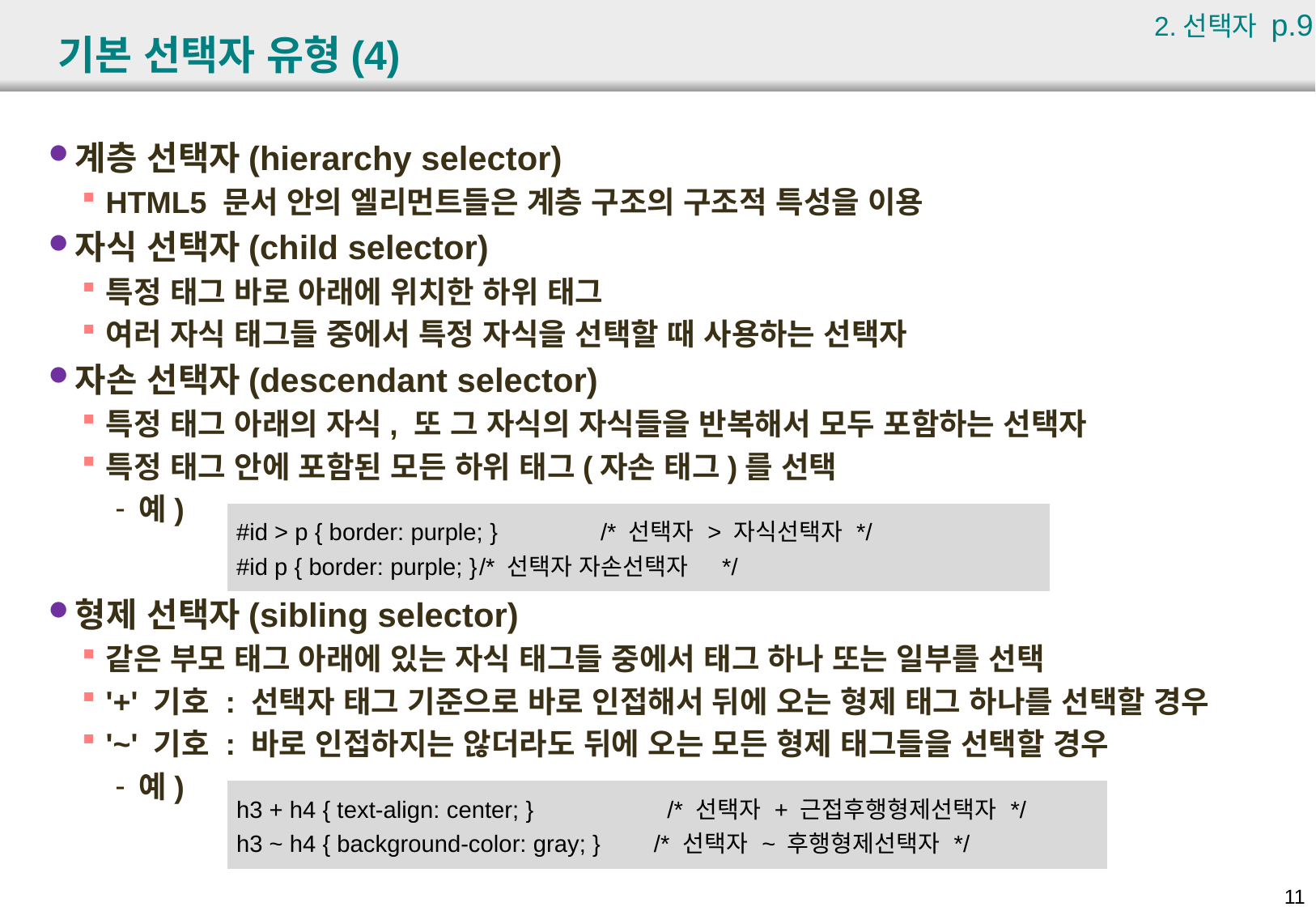

2.선택자 p.91
# 기본 선택자 유형(4)
계층 선택자(hierarchy selector)
HTML5 문서 안의 엘리먼트들은 계층 구조의 구조적 특성을 이용
자식 선택자(child selector)
특정 태그 바로 아래에 위치한 하위 태그
여러 자식 태그들 중에서 특정 자식을 선택할 때 사용하는 선택자
자손 선택자(descendant selector)
특정 태그 아래의 자식, 또 그 자식의 자식들을 반복해서 모두 포함하는 선택자
특정 태그 안에 포함된 모든 하위 태그(자손 태그)를 선택
예)

형제 선택자(sibling selector)
같은 부모 태그 아래에 있는 자식 태그들 중에서 태그 하나 또는 일부를 선택
'+' 기호 : 선택자 태그 기준으로 바로 인접해서 뒤에 오는 형제 태그 하나를 선택할 경우
'~' 기호 : 바로 인접하지는 않더라도 뒤에 오는 모든 형제 태그들을 선택할 경우
예)

| #id > p { border: purple; } /\* 선택자 > 자식선택자 \*/ #id p { border: purple; } /\* 선택자 자손선택자 \*/ |
| --- |
| h3 + h4 { text-align: center; } /\* 선택자 + 근접후행형제선택자 \*/ h3 ~ h4 { background-color: gray; } /\* 선택자 ~ 후행형제선택자 \*/ |
| --- |